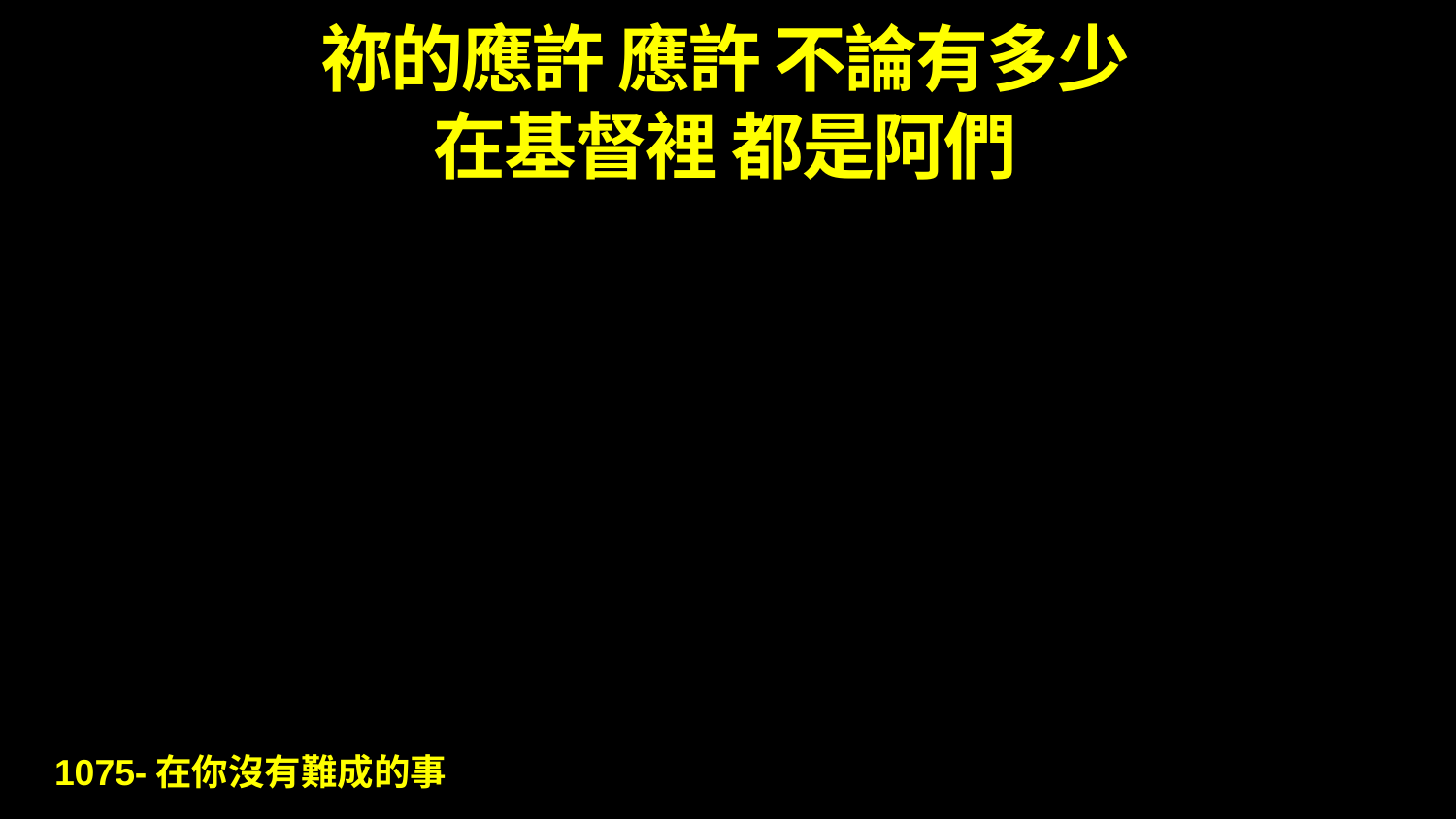

# 祢的應許 應許 不論有多少 在基督裡 都是阿們
1075-在你沒有難成的事